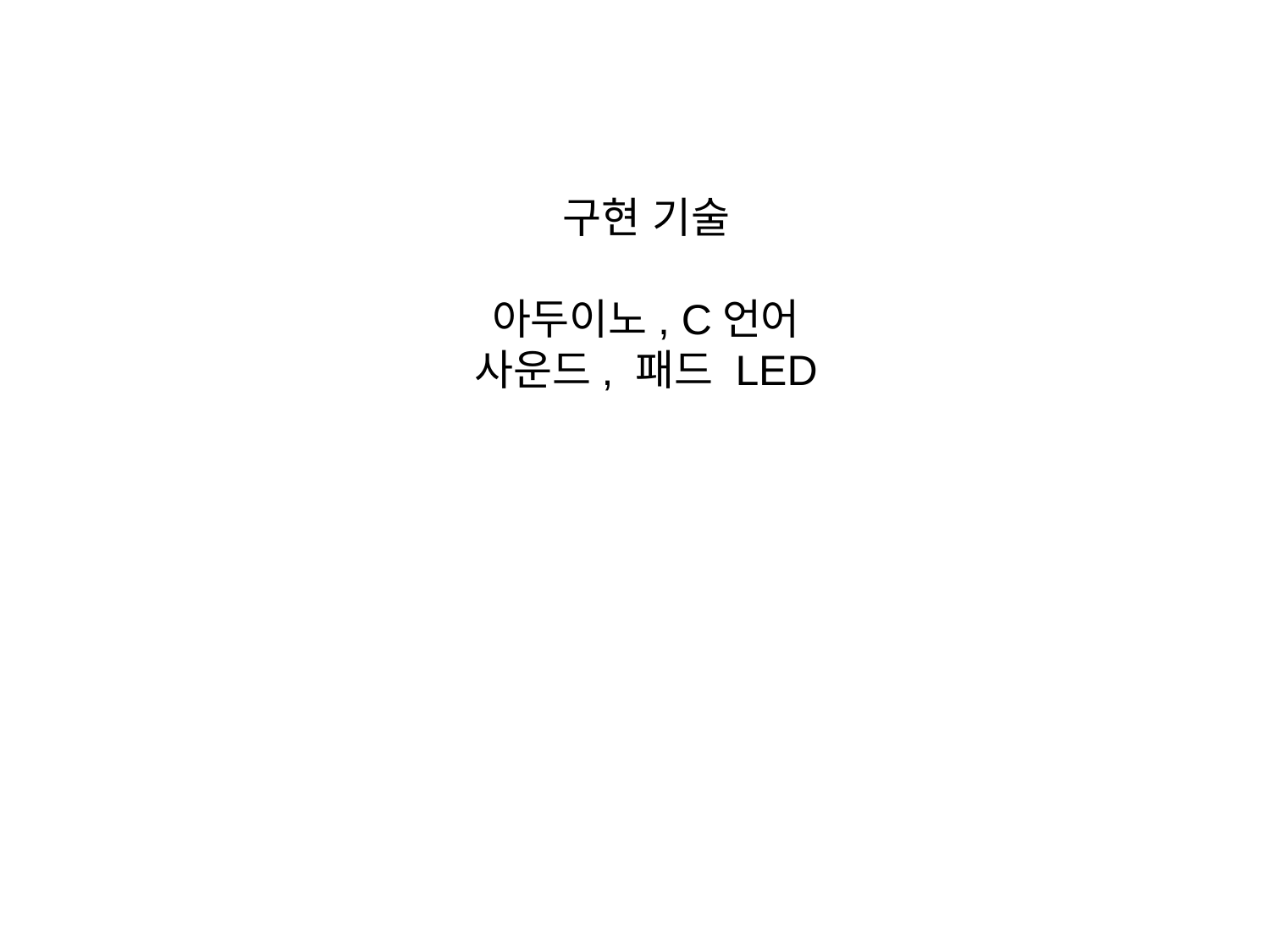

구현 기술

아두이노, C언어
사운드, 패드 LED